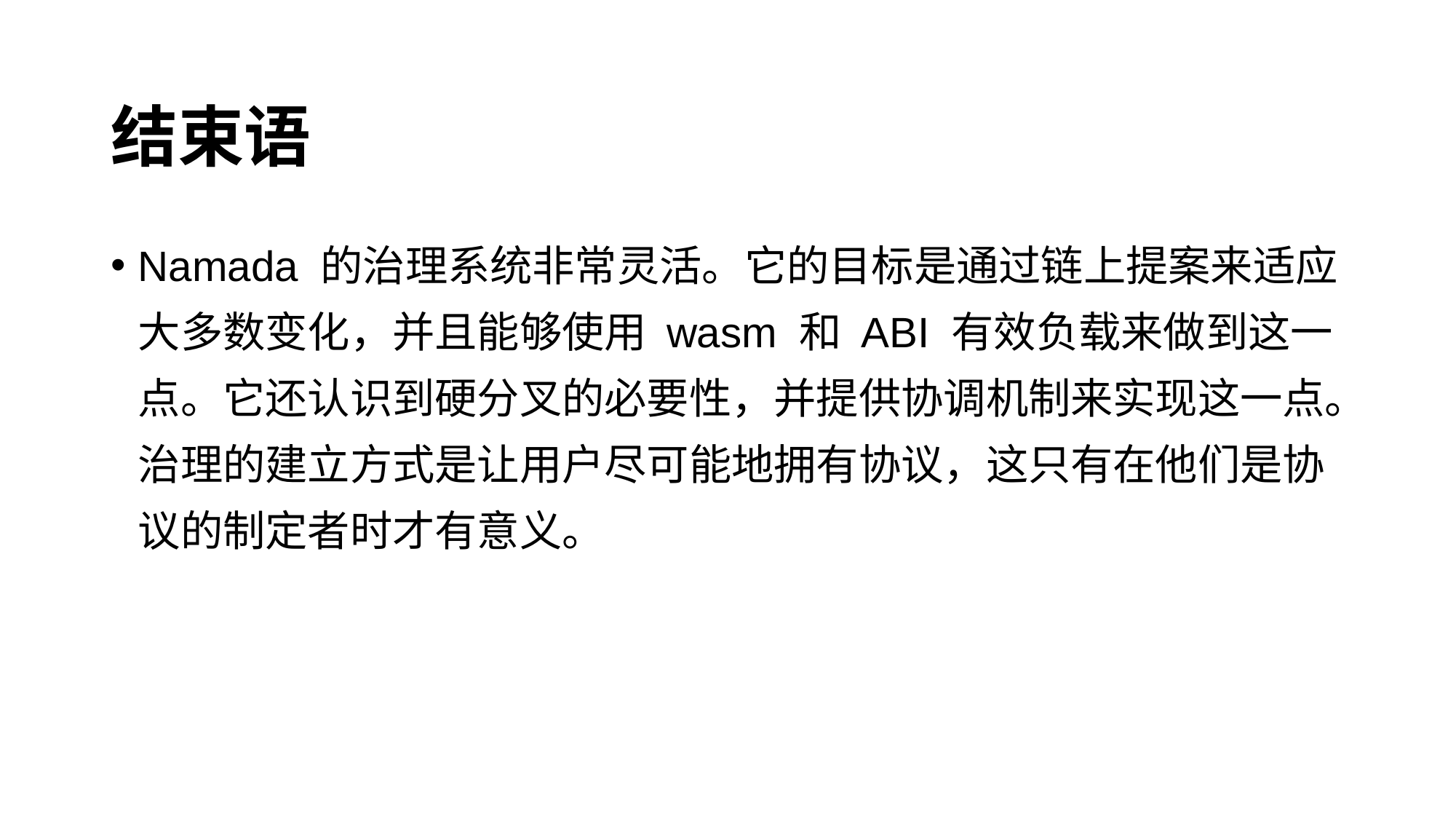

# 结束语
Namada 的治理系统非常灵活。它的目标是通过链上提案来适应大多数变化，并且能够使用 wasm 和 ABI 有效负载来做到这一点。它还认识到硬分叉的必要性，并提供协调机制来实现这一点。治理的建立方式是让用户尽可能地拥有协议，这只有在他们是协议的制定者时才有意义。